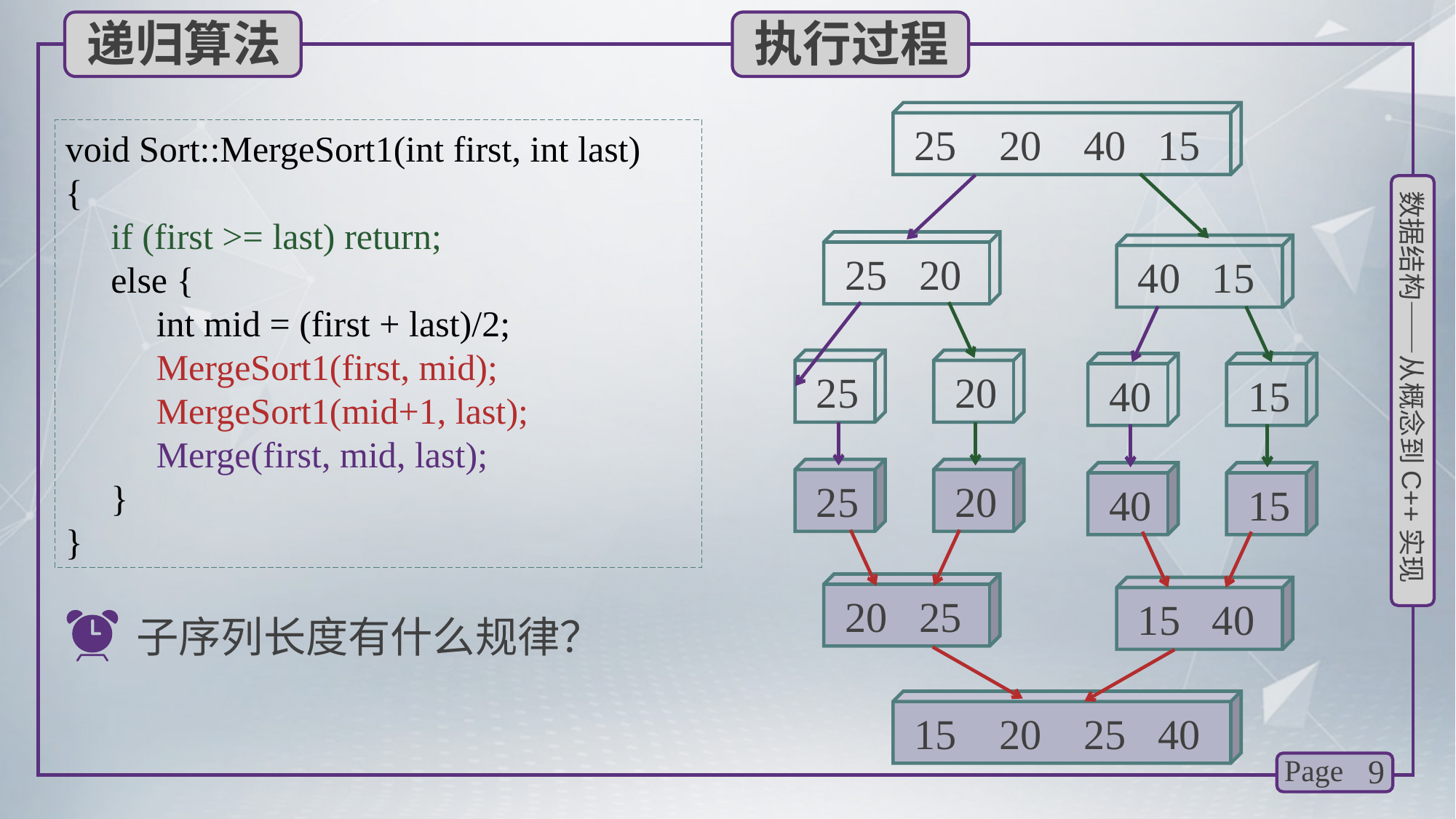

递归算法

执行过程

 25    20    40   15
void Sort::MergeSort1(int first, int last)
{
     if (first >= last) return;
     else {
          int mid = (first + last)/2;
          MergeSort1(first, mid);
          MergeSort1(mid+1, last);
          Merge(first, mid, last);
     }
}
 25   20
 40   15
 25
 20
 40
 15
 25
 20
 40
 15
 20   25
 15   40
子序列长度有什么规律？

 15    20    25   40